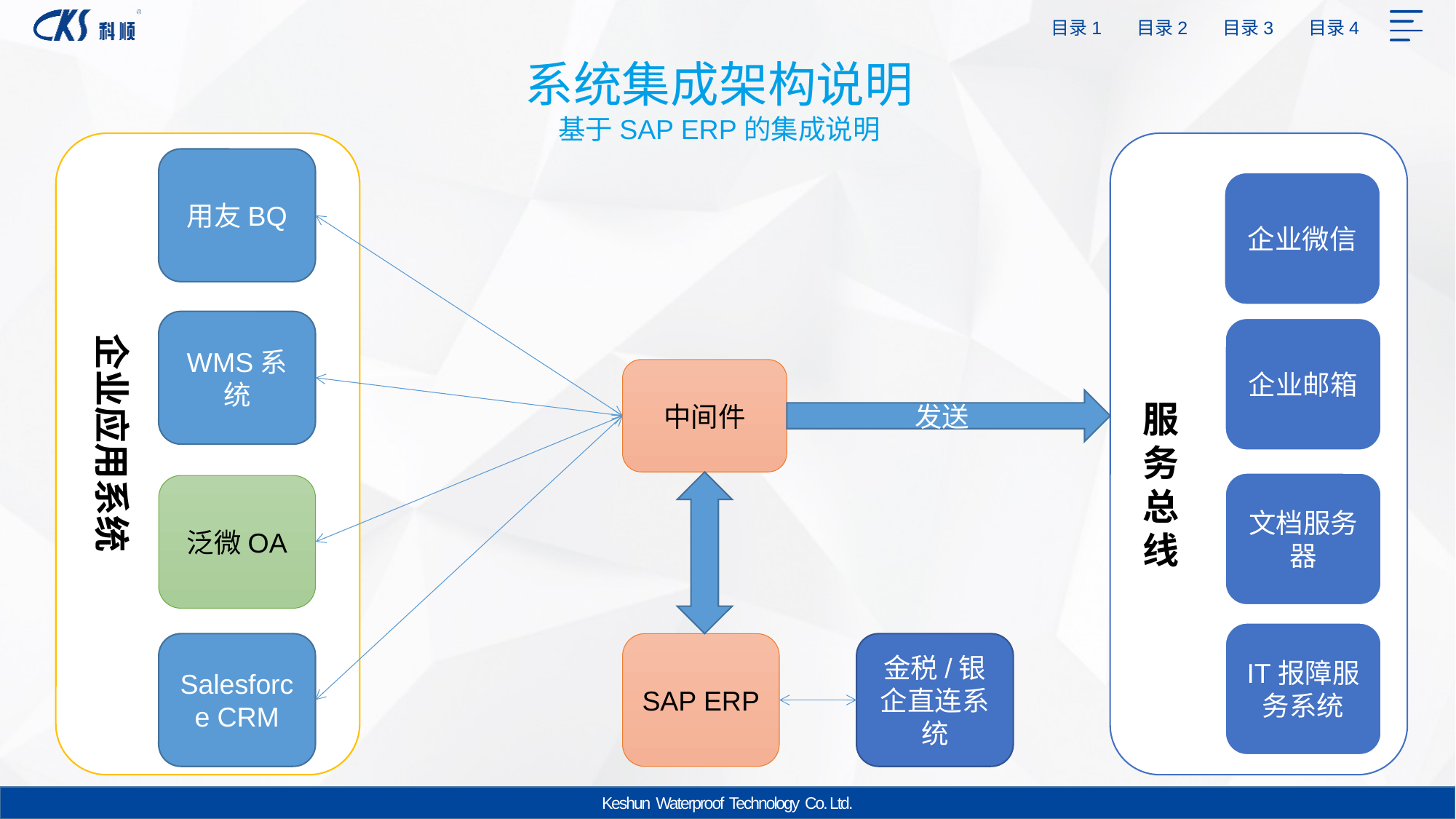

系统集成架构说明
基于SAP ERP的集成说明

用友BQ
企业微信
WMS系统
企业邮箱
企业应用系统
中间件
发送
服务总线
文档服务器
泛微OA

IT报障服务系统
Salesforce CRM
SAP ERP
金税/银企直连系统

Keshun  Waterproof  Technology  Co. Ltd.